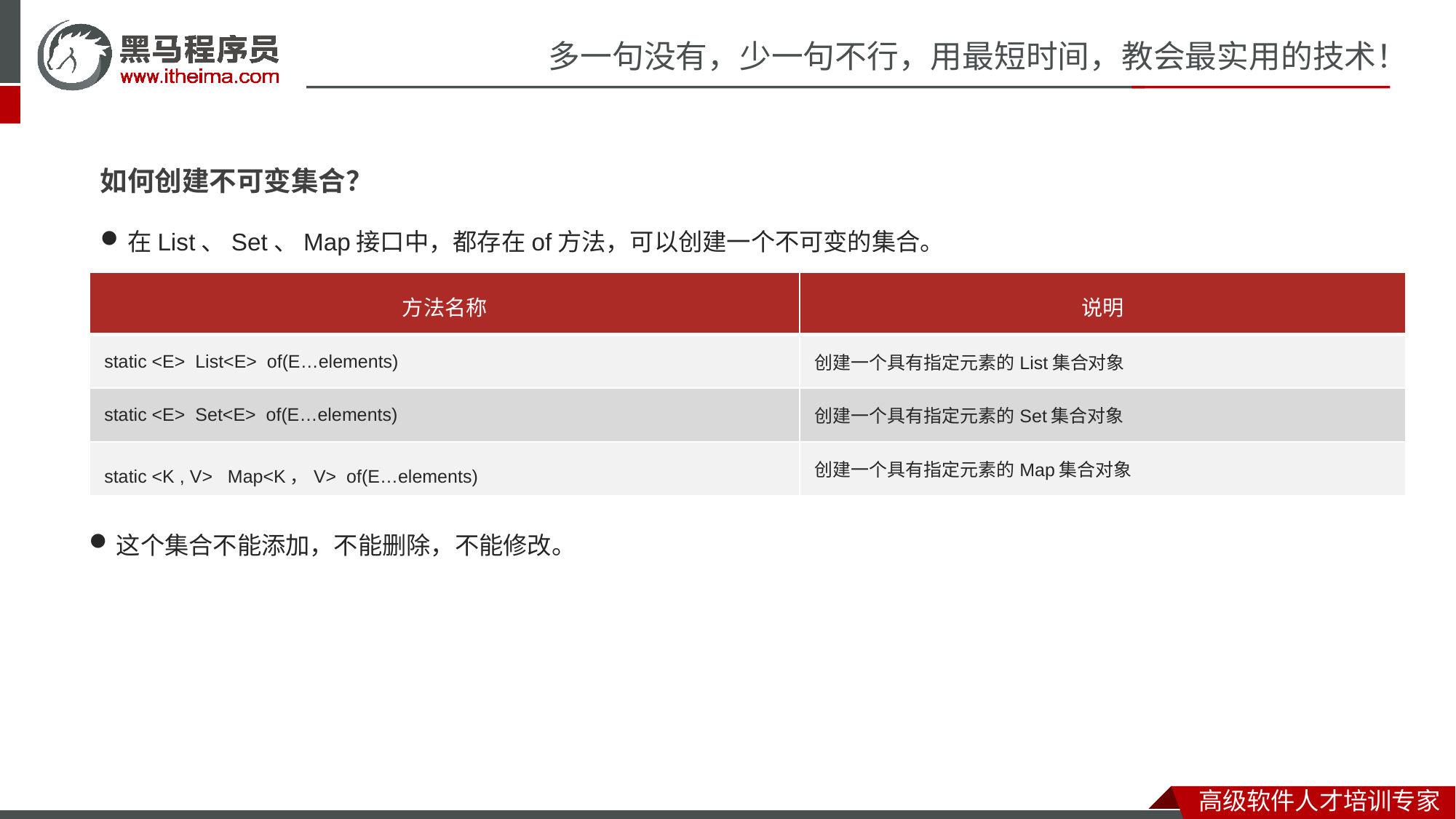

如何创建不可变集合？
在List、Set、Map接口中，都存在of方法，可以创建一个不可变的集合。
| 方法名称 | 说明 |
| --- | --- |
| static <E> List<E> of(E…elements) | 创建一个具有指定元素的List集合对象 |
| static <E> Set<E> of(E…elements) | 创建一个具有指定元素的Set集合对象 |
| static <K , V> Map<K，V> of(E…elements) | 创建一个具有指定元素的Map集合对象 |
这个集合不能添加，不能删除，不能修改。